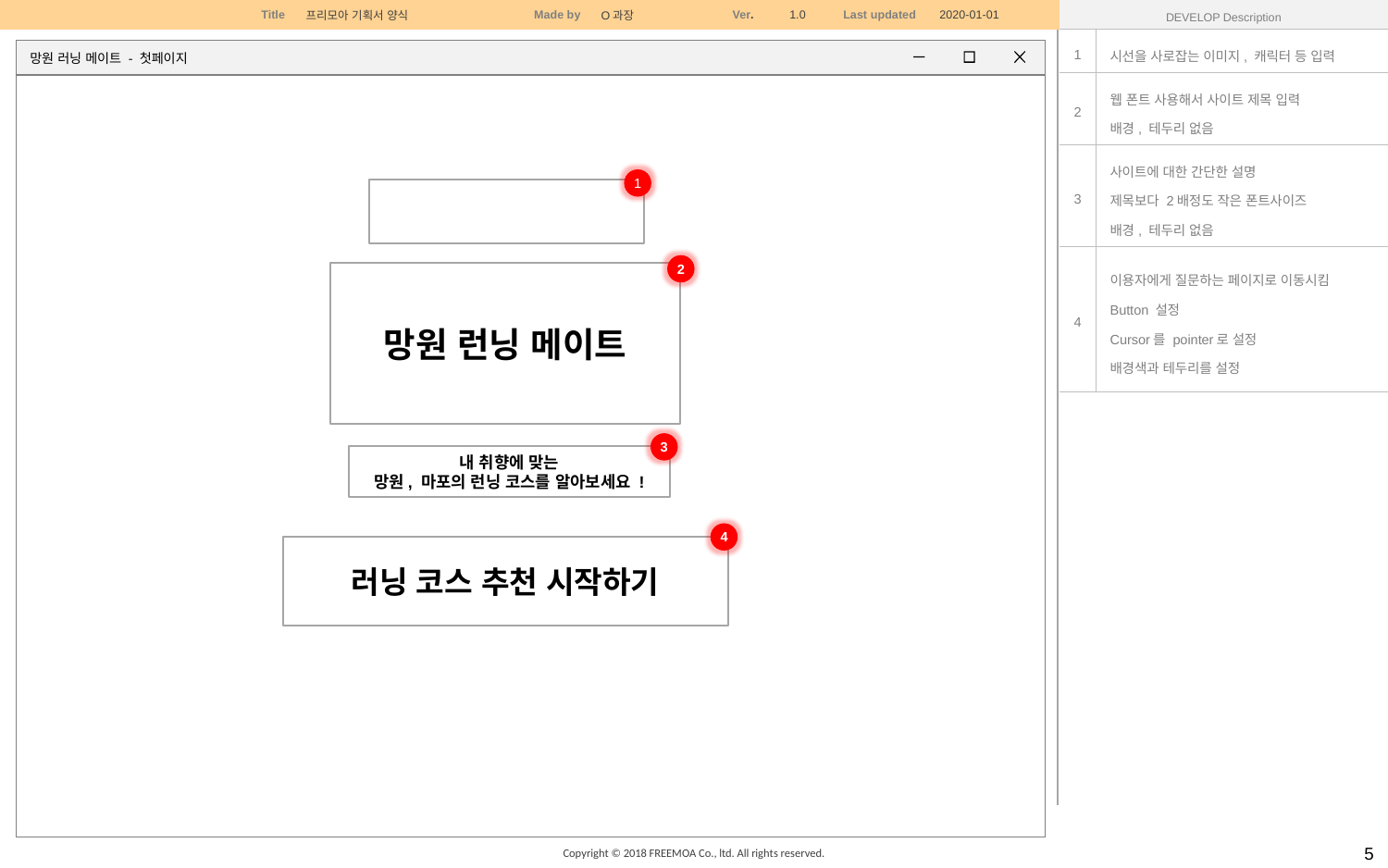

| DEVELOP Description |  |
| --- | --- |
| 1 | 시선을 사로잡는 이미지, 캐릭터 등 입력 |
| 2 | 웹 폰트 사용해서 사이트 제목 입력 배경, 테두리 없음 |
| 3 | 사이트에 대한 간단한 설명 제목보다 2배정도 작은 폰트사이즈 배경, 테두리 없음 |
| 4 | 이용자에게 질문하는 페이지로 이동시킴 Button 설정 Cursor를 pointer로 설정 배경색과 테두리를 설정 |
망원 러닝 메이트 - 첫페이지

1

2

망원 런닝 메이트
3

내 취향에 맞는
망원, 마포의 런닝 코스를 알아보세요 !
4

러닝 코스 추천 시작하기